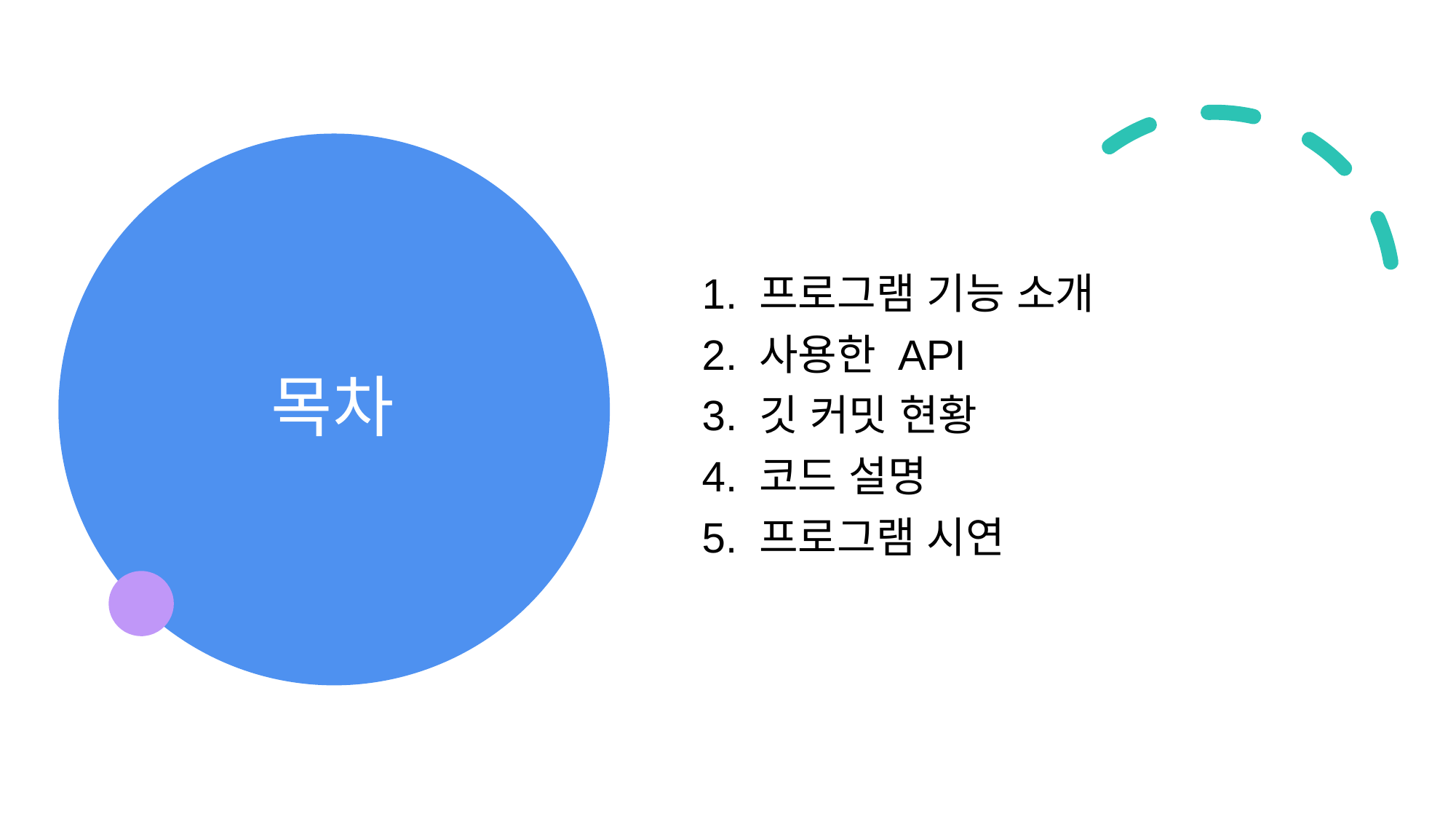

# 목차
1. 프로그램 기능 소개
2. 사용한 API
3. 깃 커밋 현황
4. 코드 설명
5. 프로그램 시연